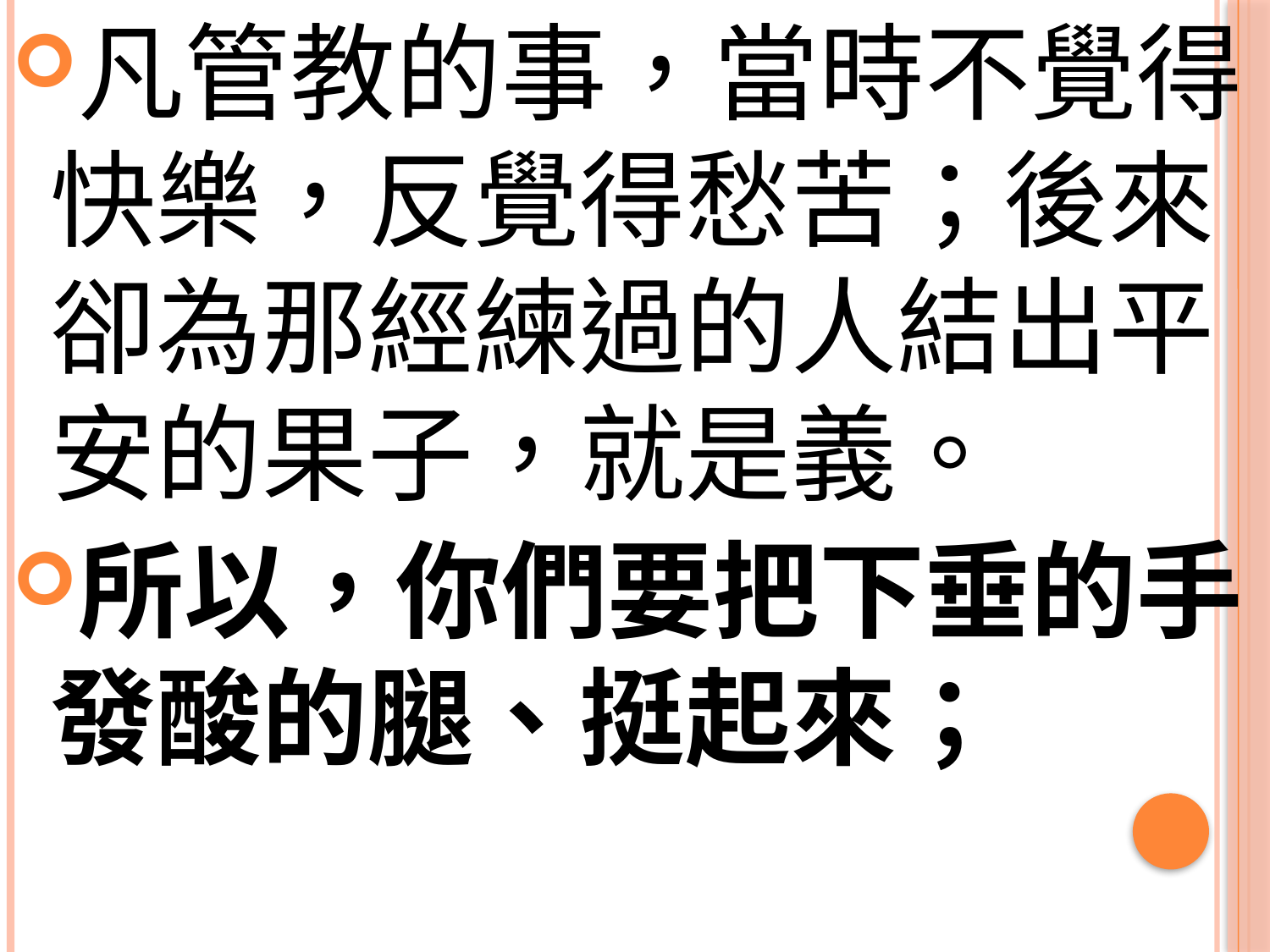

凡管教的事，當時不覺得快樂，反覺得愁苦；後來卻為那經練過的人結出平安的果子，就是義。
所以，你們要把下垂的手、發酸的腿、挺起來；